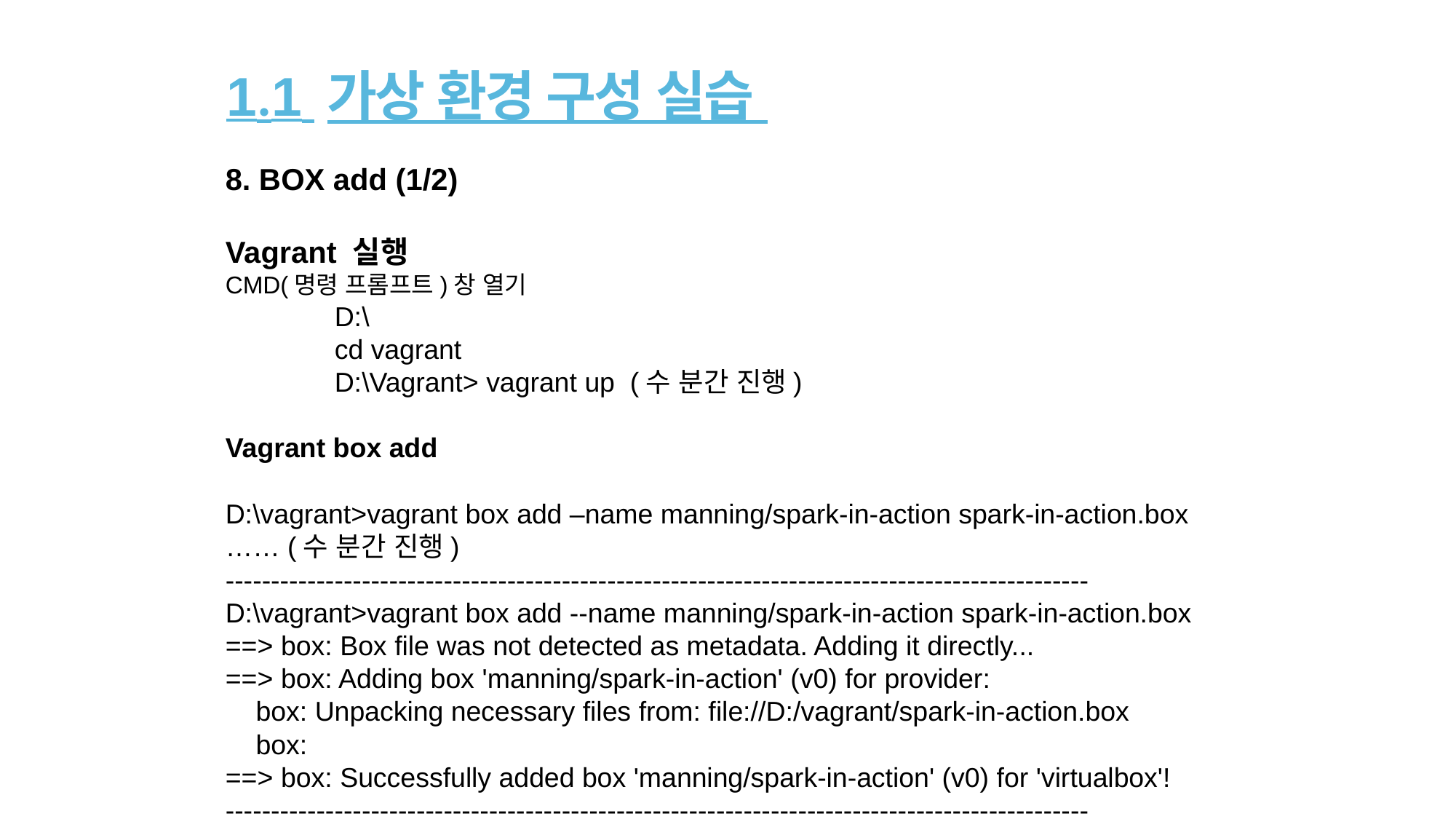

1.1 가상 환경 구성 실습

8. BOX add (1/2)

Vagrant 실행
CMD(명령 프롬프트)창 열기
 	D:\
	cd vagrant
 	D:\Vagrant> vagrant up  (수 분간 진행)

Vagrant box add

D:\vagrant>vagrant box add –name manning/spark-in-action spark-in-action.box
…… (수 분간 진행)
-----------------------------------------------------------------------------------------------
D:\vagrant>vagrant box add --name manning/spark-in-action spark-in-action.box
==> box: Box file was not detected as metadata. Adding it directly...
==> box: Adding box 'manning/spark-in-action' (v0) for provider:
    box: Unpacking necessary files from: file://D:/vagrant/spark-in-action.box
    box:
==> box: Successfully added box 'manning/spark-in-action' (v0) for 'virtualbox'!
-----------------------------------------------------------------------------------------------